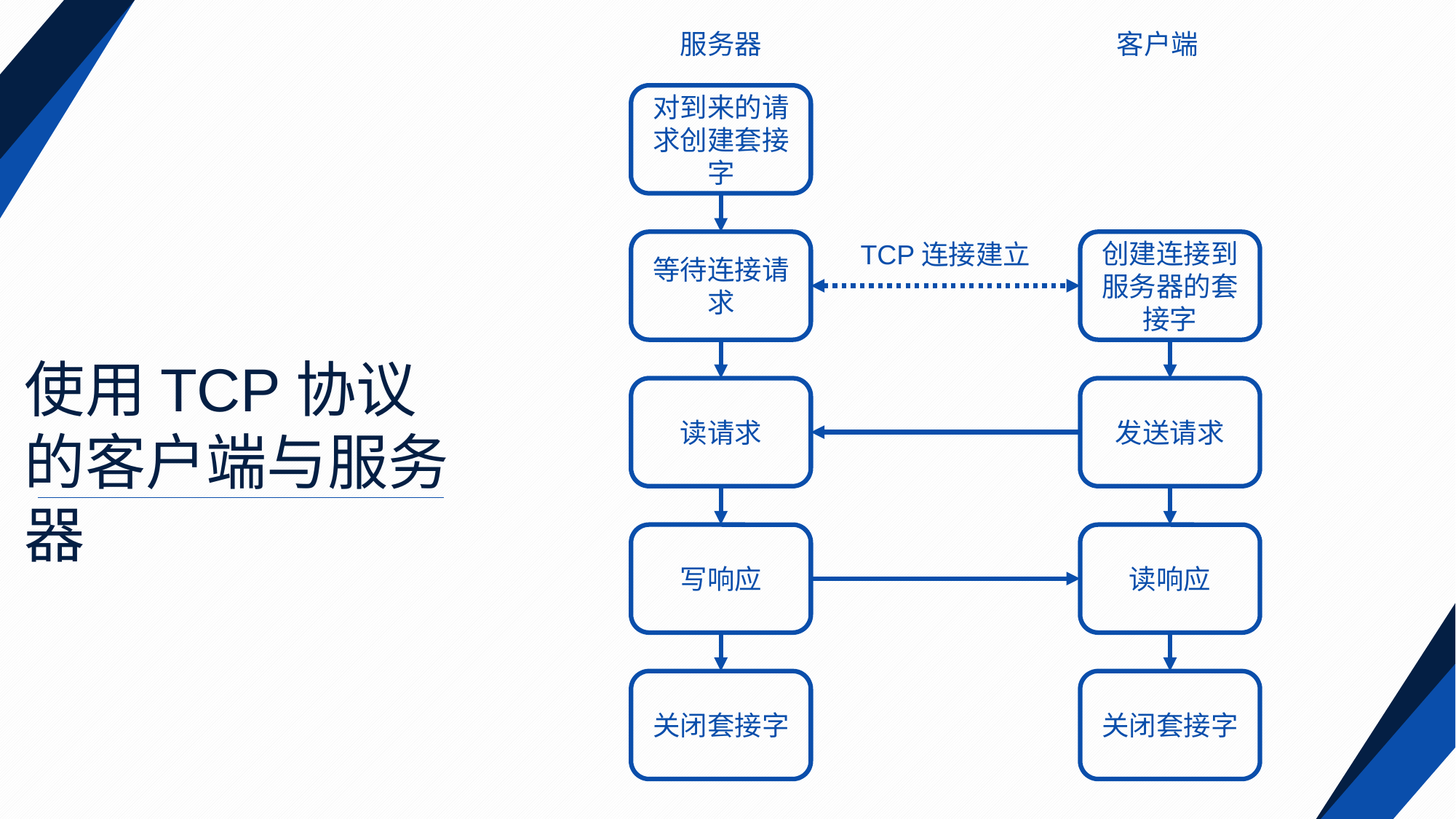

服务器
客户端
对到来的请求创建套接字
等待连接请求
TCP连接建立
创建连接到服务器的套接字
读请求
发送请求
写响应
读响应
关闭套接字
关闭套接字
使用TCP协议的客户端与服务器